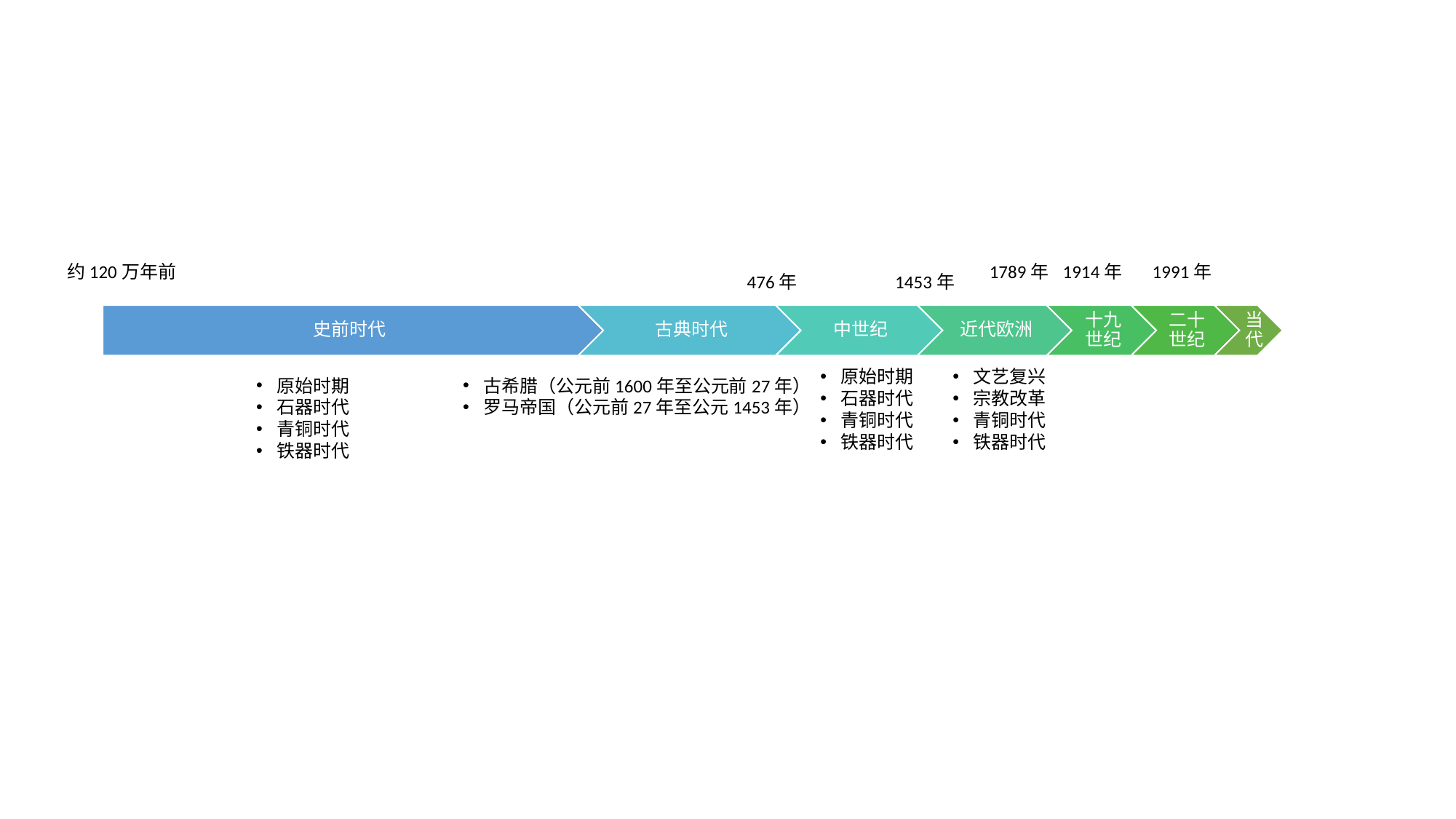

史前时代
古典时代
中世纪
近代欧洲
十九世纪
二十世纪
当代
约120万年前
1789年
1914年
1991年
476年
1453年
原始时期
石器时代
青铜时代
铁器时代
文艺复兴
宗教改革
青铜时代
铁器时代
原始时期
石器时代
青铜时代
铁器时代
古希腊（公元前1600年至公元前27年）
罗马帝国（公元前27年至公元1453年）